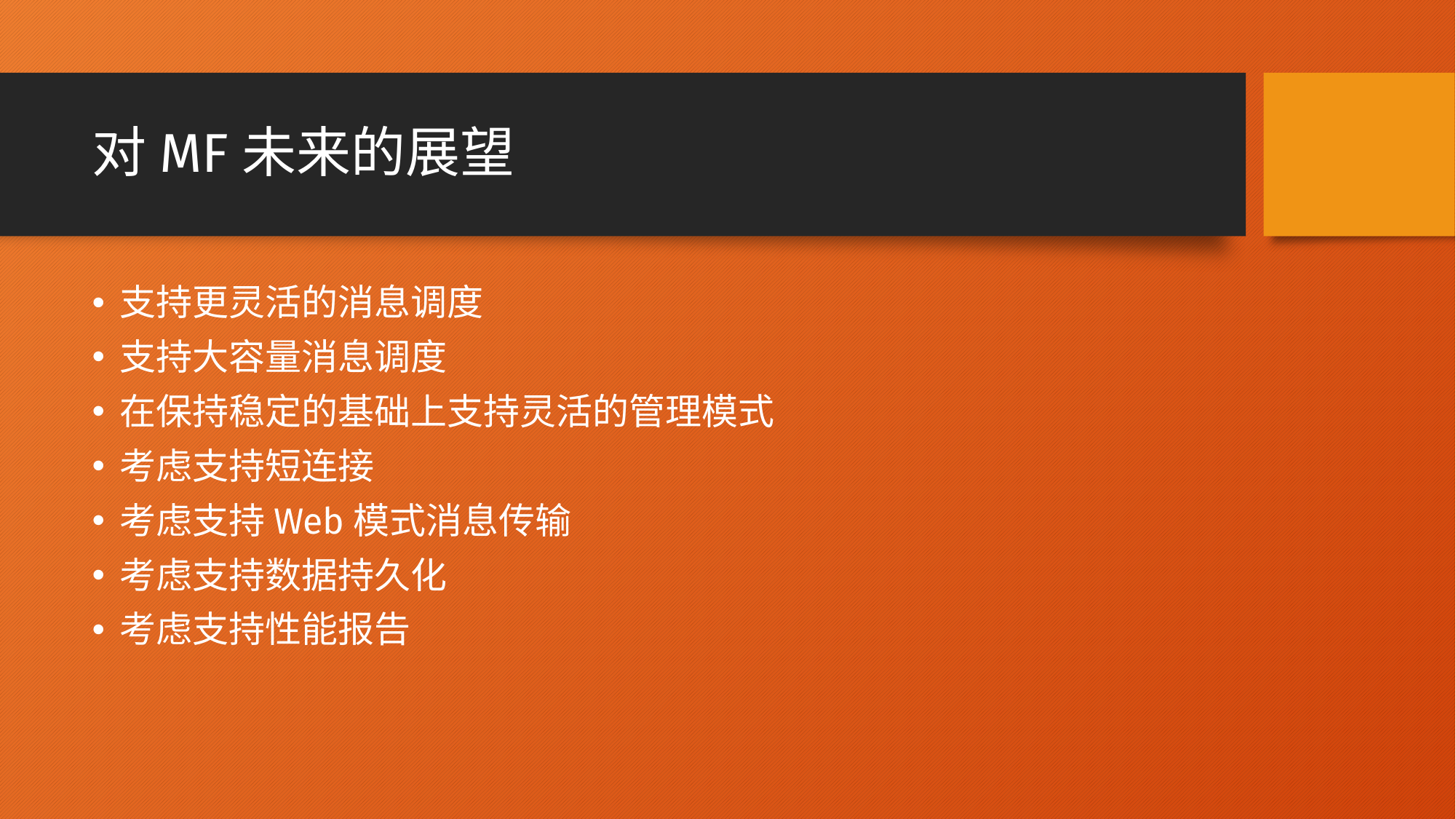

# 对MF未来的展望
支持更灵活的消息调度
支持大容量消息调度
在保持稳定的基础上支持灵活的管理模式
考虑支持短连接
考虑支持Web模式消息传输
考虑支持数据持久化
考虑支持性能报告